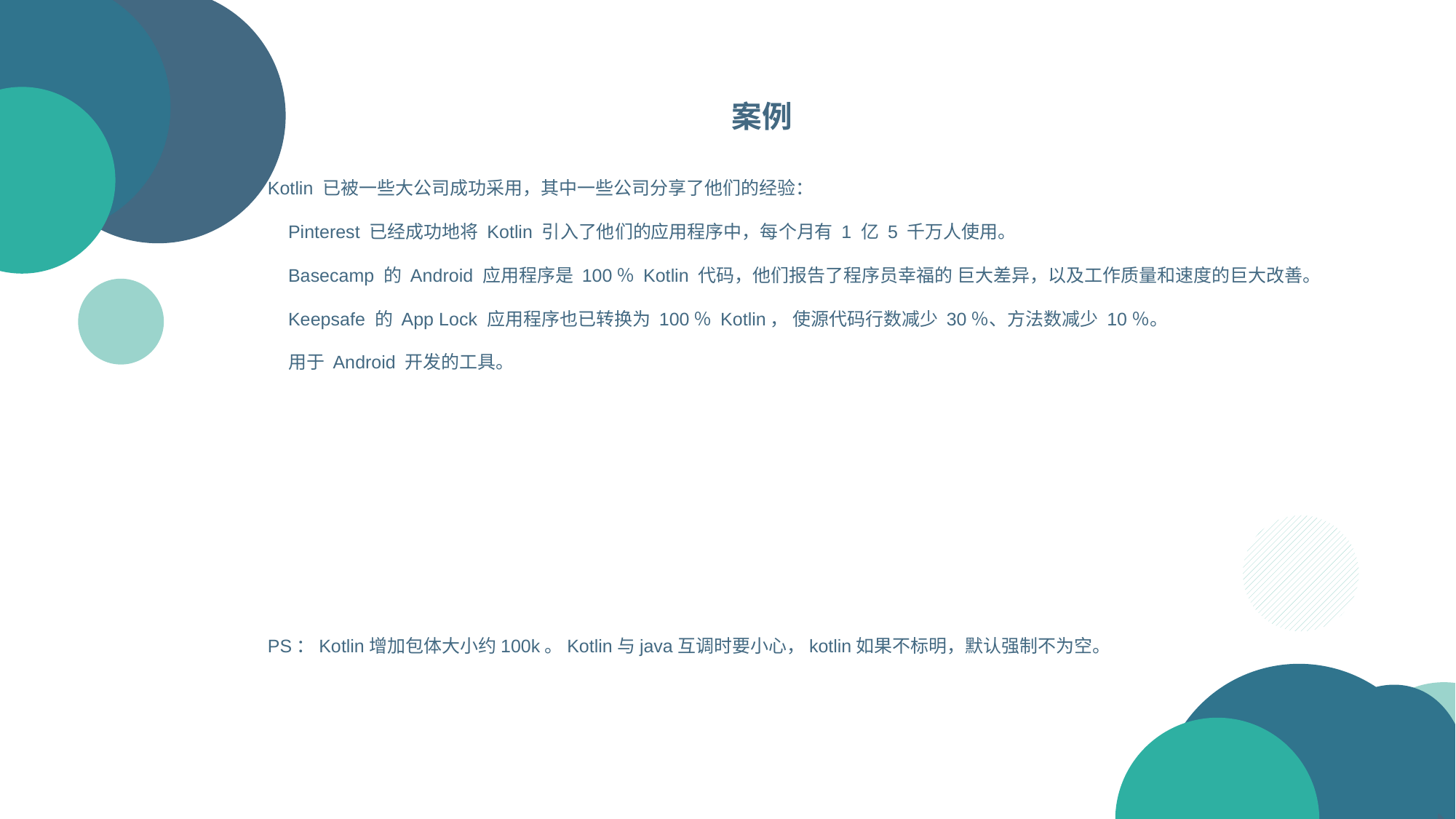

案例
Kotlin 已被一些大公司成功采用，其中一些公司分享了他们的经验：

    Pinterest 已经成功地将 Kotlin 引入了他们的应用程序中，每个月有 1 亿 5 千万人使用。

    Basecamp 的 Android 应用程序是 100％ Kotlin 代码，他们报告了程序员幸福的 巨大差异，以及工作质量和速度的巨大改善。

    Keepsafe 的 App Lock 应用程序也已转换为 100％ Kotlin， 使源代码行数减少 30％、方法数减少 10％。

    用于 Android 开发的工具。

PS：Kotlin增加包体大小约100k。Kotlin与java互调时要小心，kotlin如果不标明，默认强制不为空。